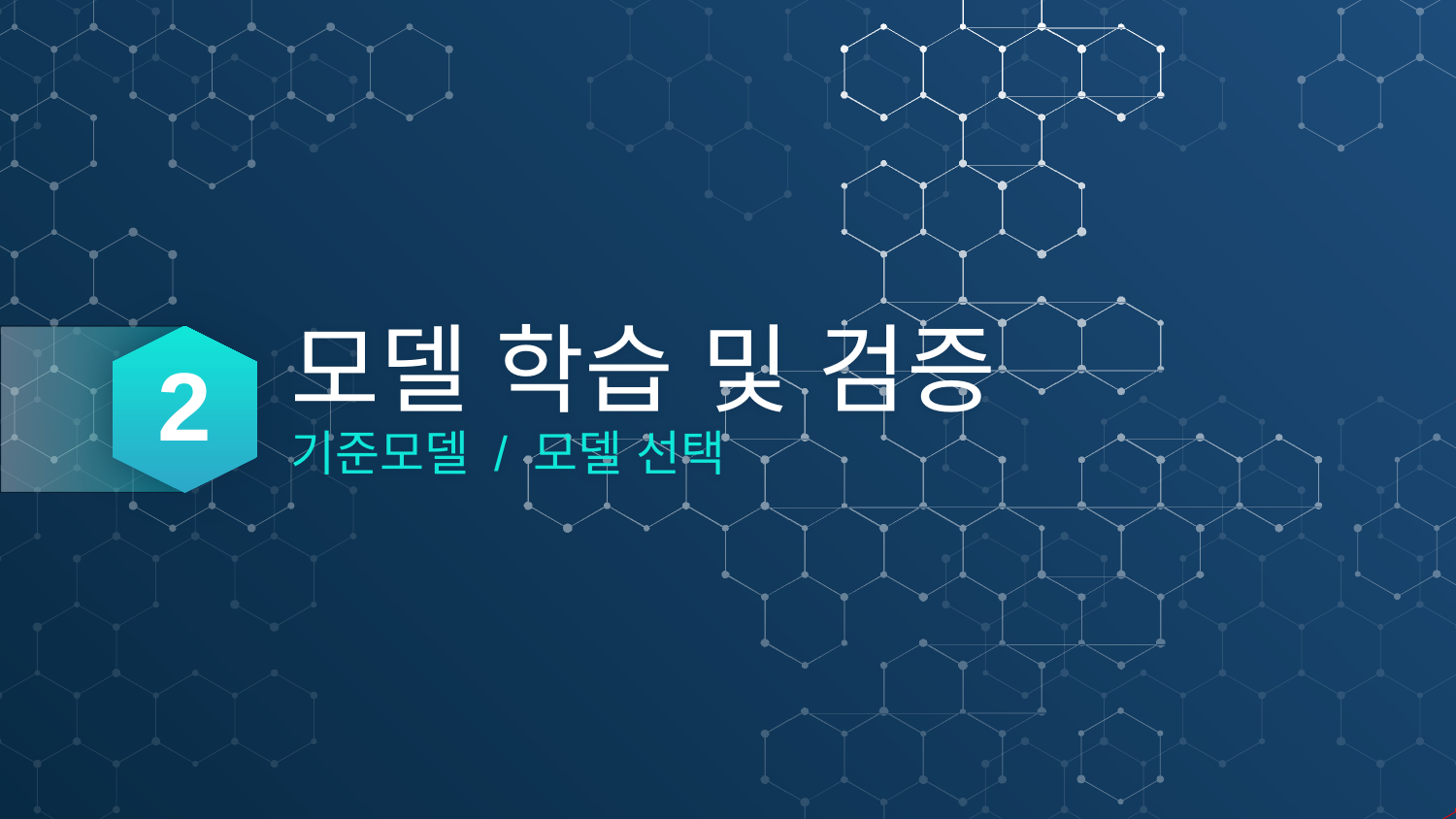

2
# 모델 학습 및 검증
기준모델 / 모델 선택